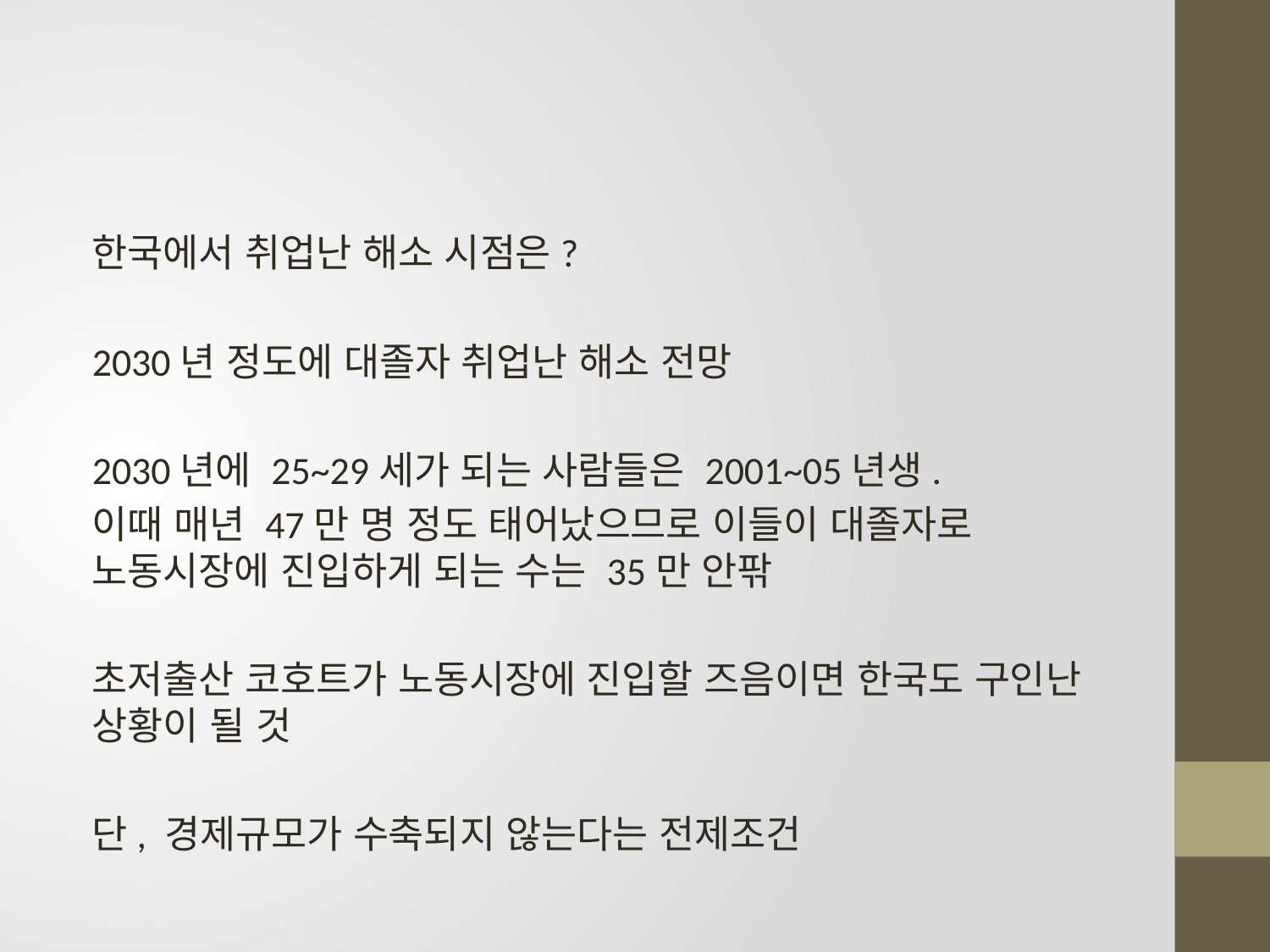

#
한국에서 취업난 해소 시점은?

2030년 정도에 대졸자 취업난 해소 전망

2030년에 25~29세가 되는 사람들은 2001~05년생.
이때 매년 47만 명 정도 태어났으므로 이들이 대졸자로 노동시장에 진입하게 되는 수는 35만 안팎

초저출산 코호트가 노동시장에 진입할 즈음이면 한국도 구인난 상황이 될 것

단, 경제규모가 수축되지 않는다는 전제조건